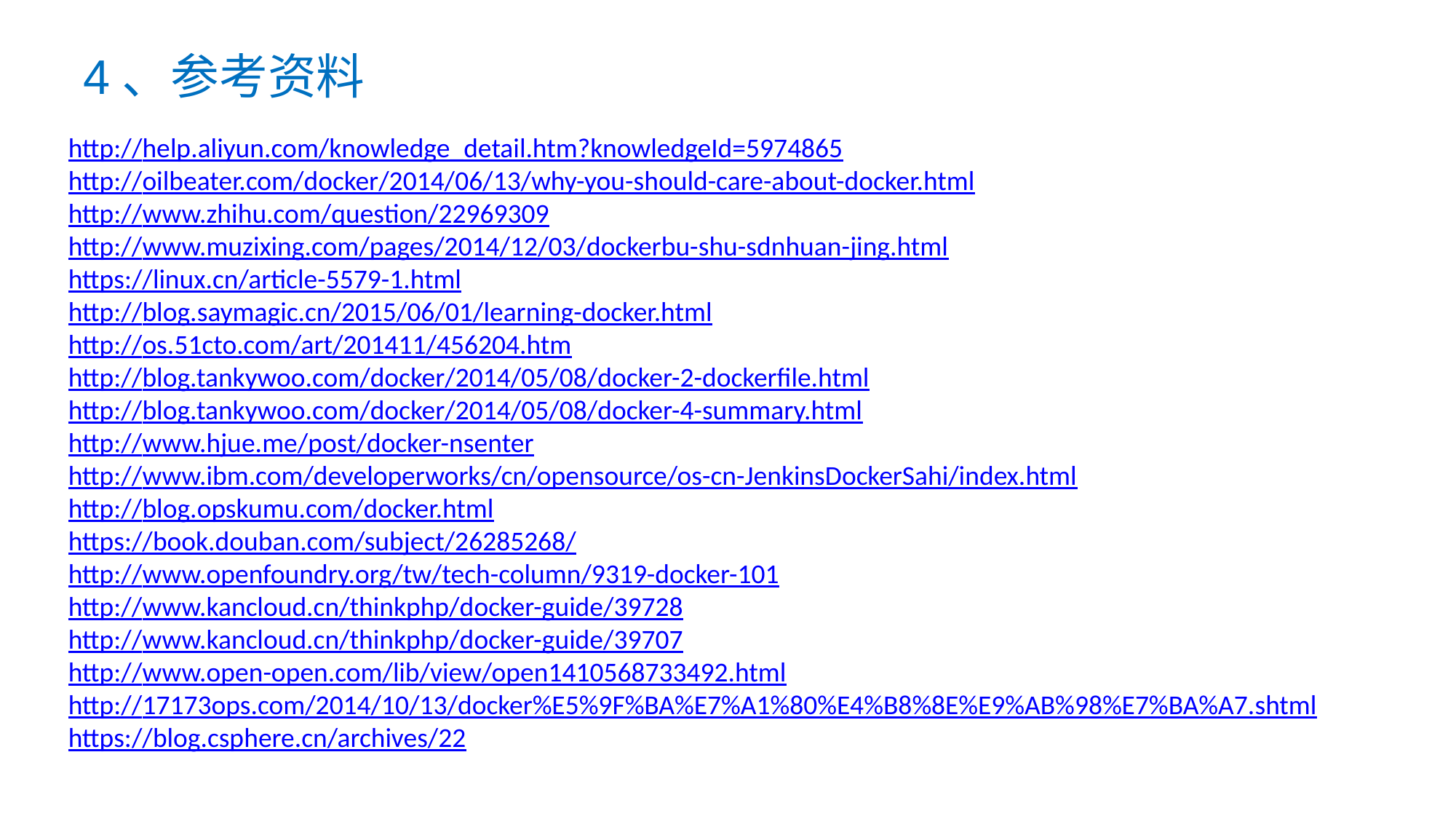

# 4、参考资料
http://help.aliyun.com/knowledge_detail.htm?knowledgeId=5974865
http://oilbeater.com/docker/2014/06/13/why-you-should-care-about-docker.html
http://www.zhihu.com/question/22969309
http://www.muzixing.com/pages/2014/12/03/dockerbu-shu-sdnhuan-jing.html
https://linux.cn/article-5579-1.html
http://blog.saymagic.cn/2015/06/01/learning-docker.html
http://os.51cto.com/art/201411/456204.htm
http://blog.tankywoo.com/docker/2014/05/08/docker-2-dockerfile.html
http://blog.tankywoo.com/docker/2014/05/08/docker-4-summary.html
http://www.hjue.me/post/docker-nsenter
http://www.ibm.com/developerworks/cn/opensource/os-cn-JenkinsDockerSahi/index.html
http://blog.opskumu.com/docker.html
https://book.douban.com/subject/26285268/
http://www.openfoundry.org/tw/tech-column/9319-docker-101
http://www.kancloud.cn/thinkphp/docker-guide/39728
http://www.kancloud.cn/thinkphp/docker-guide/39707
http://www.open-open.com/lib/view/open1410568733492.html
http://17173ops.com/2014/10/13/docker%E5%9F%BA%E7%A1%80%E4%B8%8E%E9%AB%98%E7%BA%A7.shtml
https://blog.csphere.cn/archives/22